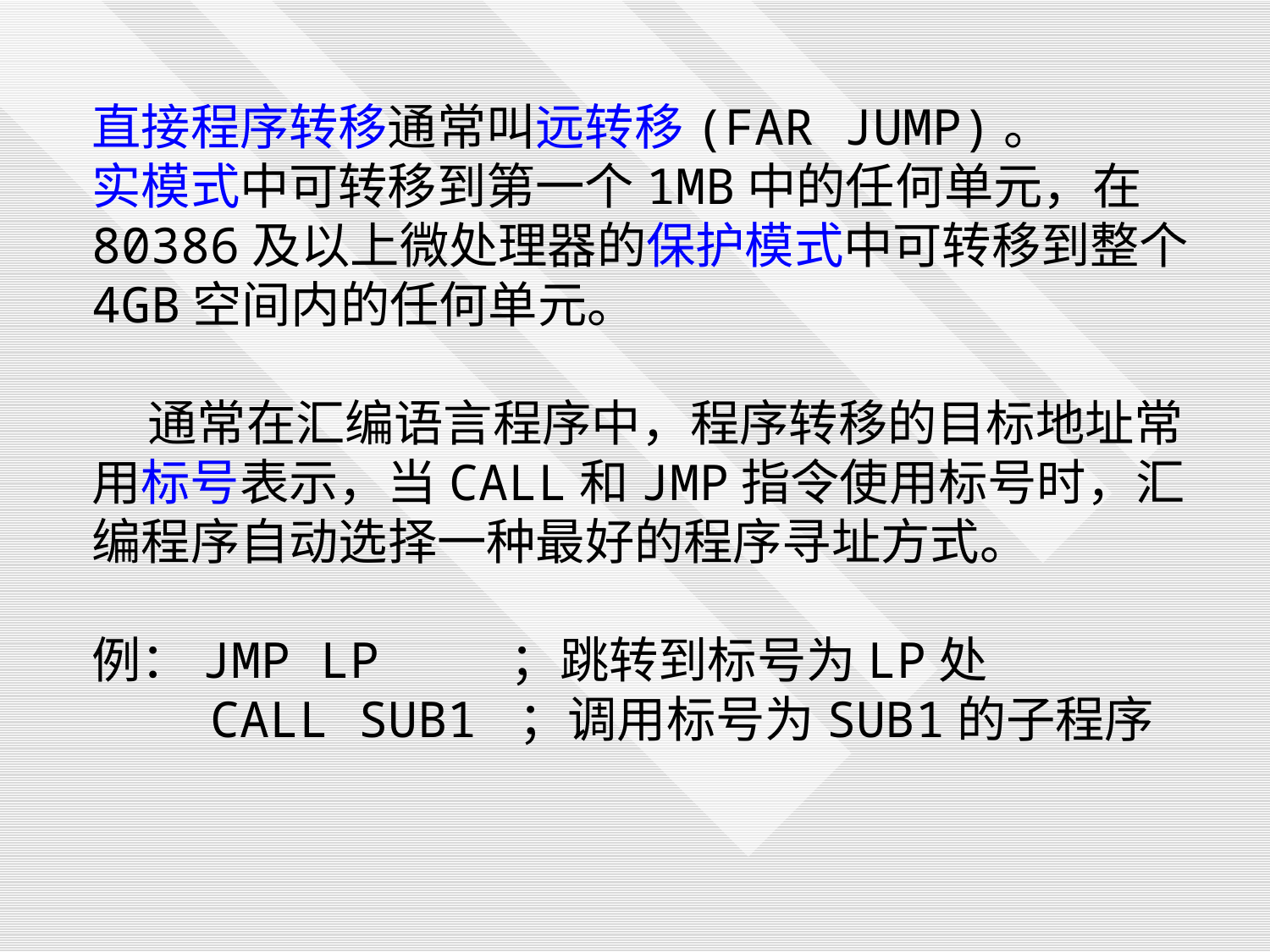

直接程序转移通常叫远转移(FAR JUMP)。
实模式中可转移到第一个1MB中的任何单元，在80386及以上微处理器的保护模式中可转移到整个4GB空间内的任何单元。

    通常在汇编语言程序中，程序转移的目标地址常用标号表示，当CALL和JMP指令使用标号时，汇编程序自动选择一种最好的程序寻址方式。

例：JMP LP    ；跳转到标号为LP处
    CALL SUB1 ；调用标号为SUB1的子程序